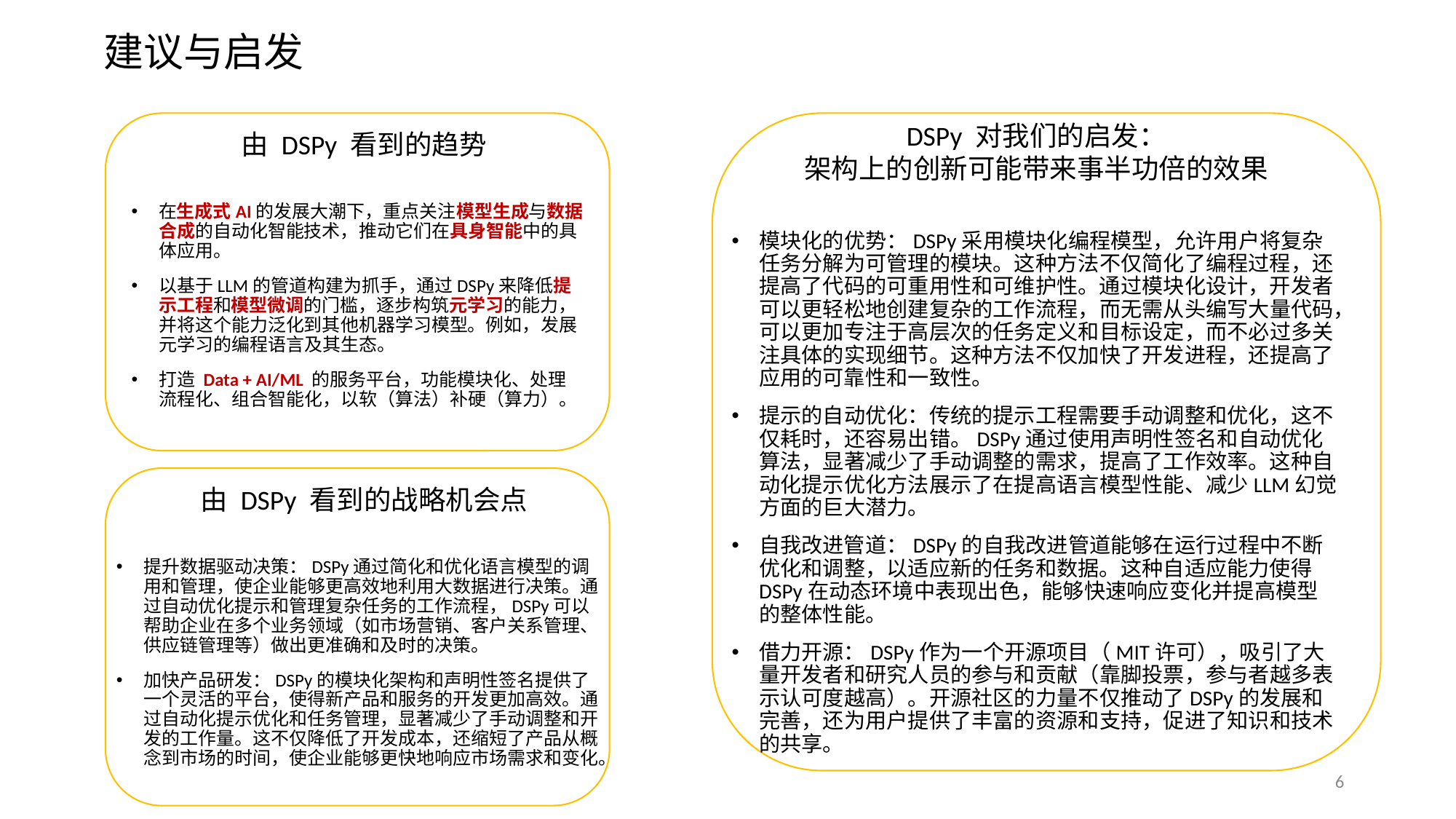

# 建议与启发

DSPy 对我们的启发：
架构上的创新可能带来事半功倍的效果
由 DSPy 看到的趋势
在生成式AI的发展大潮下，重点关注模型生成与数据合成的自动化智能技术，推动它们在具身智能中的具体应用。
以基于LLM的管道构建为抓手，通过DSPy来降低提示工程和模型微调的门槛，逐步构筑元学习的能力，并将这个能力泛化到其他机器学习模型。例如，发展元学习的编程语言及其生态。
打造 Data + AI/ML 的服务平台，功能模块化、处理流程化、组合智能化，以软（算法）补硬（算力）。
模块化的优势：DSPy采用模块化编程模型，允许用户将复杂任务分解为可管理的模块。这种方法不仅简化了编程过程，还提高了代码的可重用性和可维护性。通过模块化设计，开发者可以更轻松地创建复杂的工作流程，而无需从头编写大量代码，可以更加专注于高层次的任务定义和目标设定，而不必过多关注具体的实现细节。这种方法不仅加快了开发进程，还提高了应用的可靠性和一致性。
提示的自动优化：传统的提示工程需要手动调整和优化，这不仅耗时，还容易出错。DSPy通过使用声明性签名和自动优化算法，显著减少了手动调整的需求，提高了工作效率。这种自动化提示优化方法展示了在提高语言模型性能、减少LLM幻觉方面的巨大潜力。
自我改进管道：DSPy的自我改进管道能够在运行过程中不断优化和调整，以适应新的任务和数据。这种自适应能力使得DSPy在动态环境中表现出色，能够快速响应变化并提高模型的整体性能​。
借力开源：DSPy作为一个开源项目（MIT许可），吸引了大量开发者和研究人员的参与和贡献（靠脚投票，参与者越多表示认可度越高）。开源社区的力量不仅推动了DSPy的发展和完善，还为用户提供了丰富的资源和支持，促进了知识和技术的共享。

由 DSPy 看到的战略机会点
提升数据驱动决策：DSPy通过简化和优化语言模型的调用和管理，使企业能够更高效地利用大数据进行决策。通过自动优化提示和管理复杂任务的工作流程，DSPy可以帮助企业在多个业务领域（如市场营销、客户关系管理、供应链管理等）做出更准确和及时的决策。
加快产品研发：DSPy的模块化架构和声明性签名提供了一个灵活的平台，使得新产品和服务的开发更加高效。通过自动化提示优化和任务管理，显著减少了手动调整和开发的工作量。这不仅降低了开发成本，还缩短了产品从概念到市场的时间，使企业能够更快地响应市场需求和变化。
6